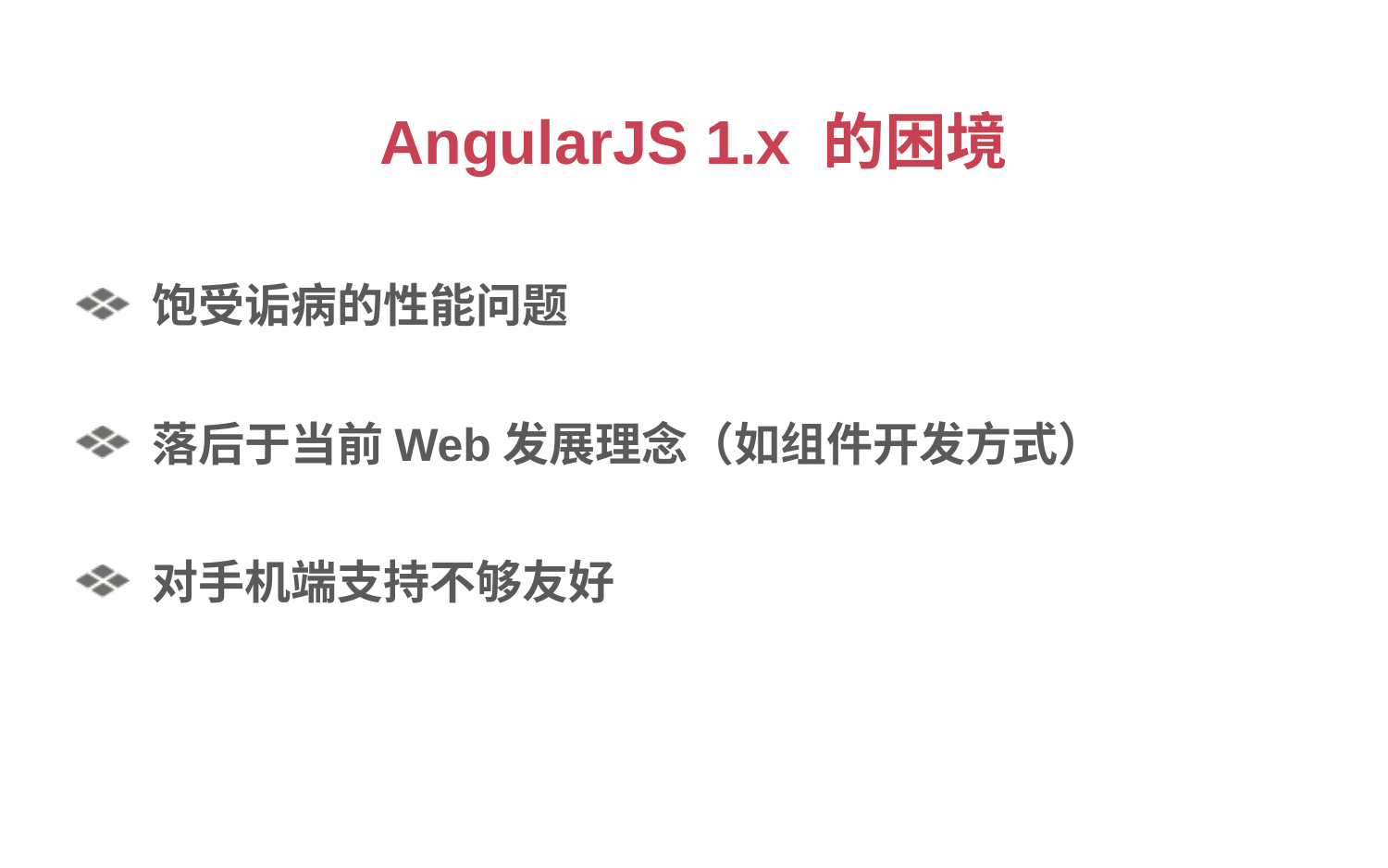

AngularJS 1.x 的困境
 饱受诟病的性能问题
 落后于当前Web发展理念（如组件开发方式）
 对手机端支持不够友好